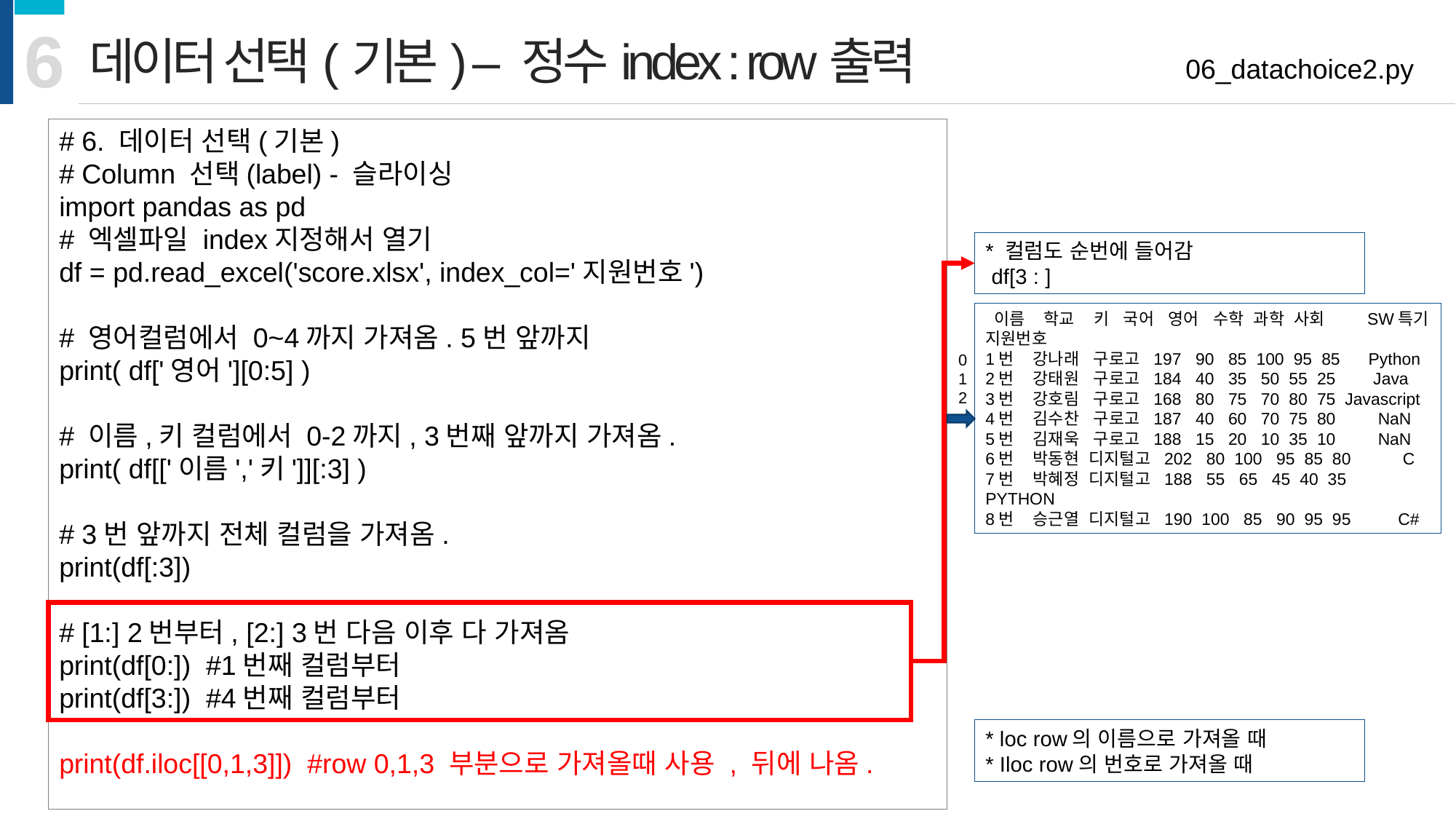

6
데이터 선택(기본) – 정수index : row출력
06_datachoice2.py
# 6. 데이터 선택(기본)
# Column 선택(label) - 슬라이싱
import pandas as pd
# 엑셀파일 index지정해서 열기
df = pd.read_excel('score.xlsx', index_col='지원번호')

# 영어컬럼에서 0~4까지 가져옴. 5번 앞까지
print( df['영어'][0:5] )

# 이름,키 컬럼에서 0-2까지, 3번째 앞까지 가져옴.
print( df[['이름','키']][:3] )

# 3번 앞까지 전체 컬럼을 가져옴.
print(df[:3])

# [1:] 2번부터, [2:] 3번 다음 이후 다 가져옴
print(df[0:])  #1번째 컬럼부터
print(df[3:])  #4번째 컬럼부터

print(df.iloc[[0,1,3]])  #row 0,1,3 부분으로 가져올때 사용 , 뒤에 나옴.
* 컬럼도 순번에 들어감
 df[3 : ]
 이름    학교    키   국어   영어   수학  과학  사회        SW특기
지원번호
1번    강나래   구로고  197   90   85  100  95  85      Python
2번    강태원   구로고  184   40   35   50  55  25        Java
3번    강호림   구로고  168   80   75   70  80  75  Javascript
4번    김수찬   구로고  187   40   60   70  75  80         NaN
5번    김재욱   구로고  188   15   20   10  35  10         NaN
6번    박동현  디지털고  202   80  100   95  85  80           C
7번    박혜정  디지털고  188   55   65   45  40  35      PYTHON
8번    승근열  디지털고  190  100   85   90  95  95          C#
0
1
2

* loc row의 이름으로 가져올 때
* Iloc row의 번호로 가져올 때